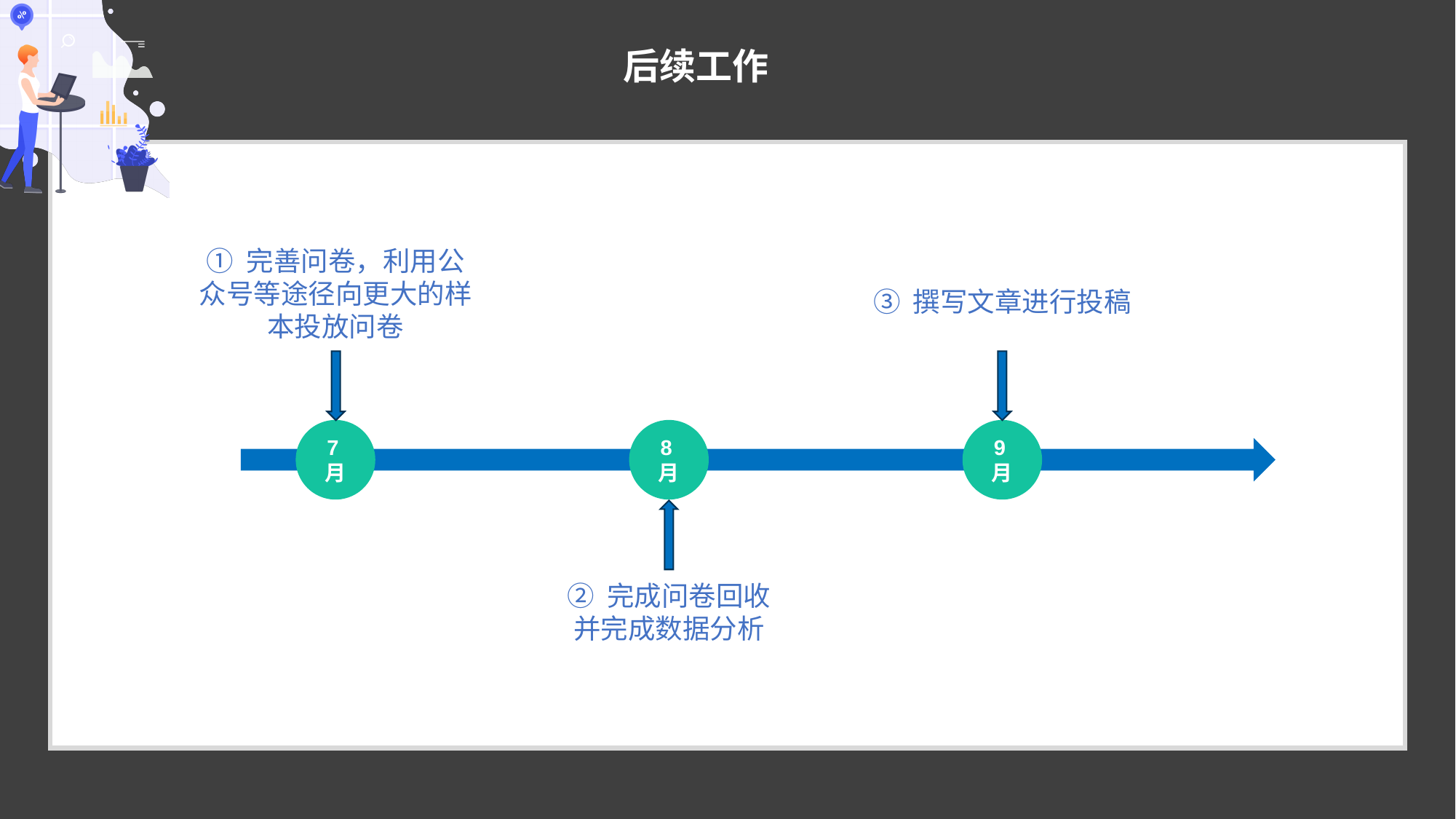

后续工作
① 完善问卷，利用公
众号等途径向更大的样
本投放问卷
③ 撰写文章进行投稿

7月
8月
9月

② 完成问卷回收
并完成数据分析